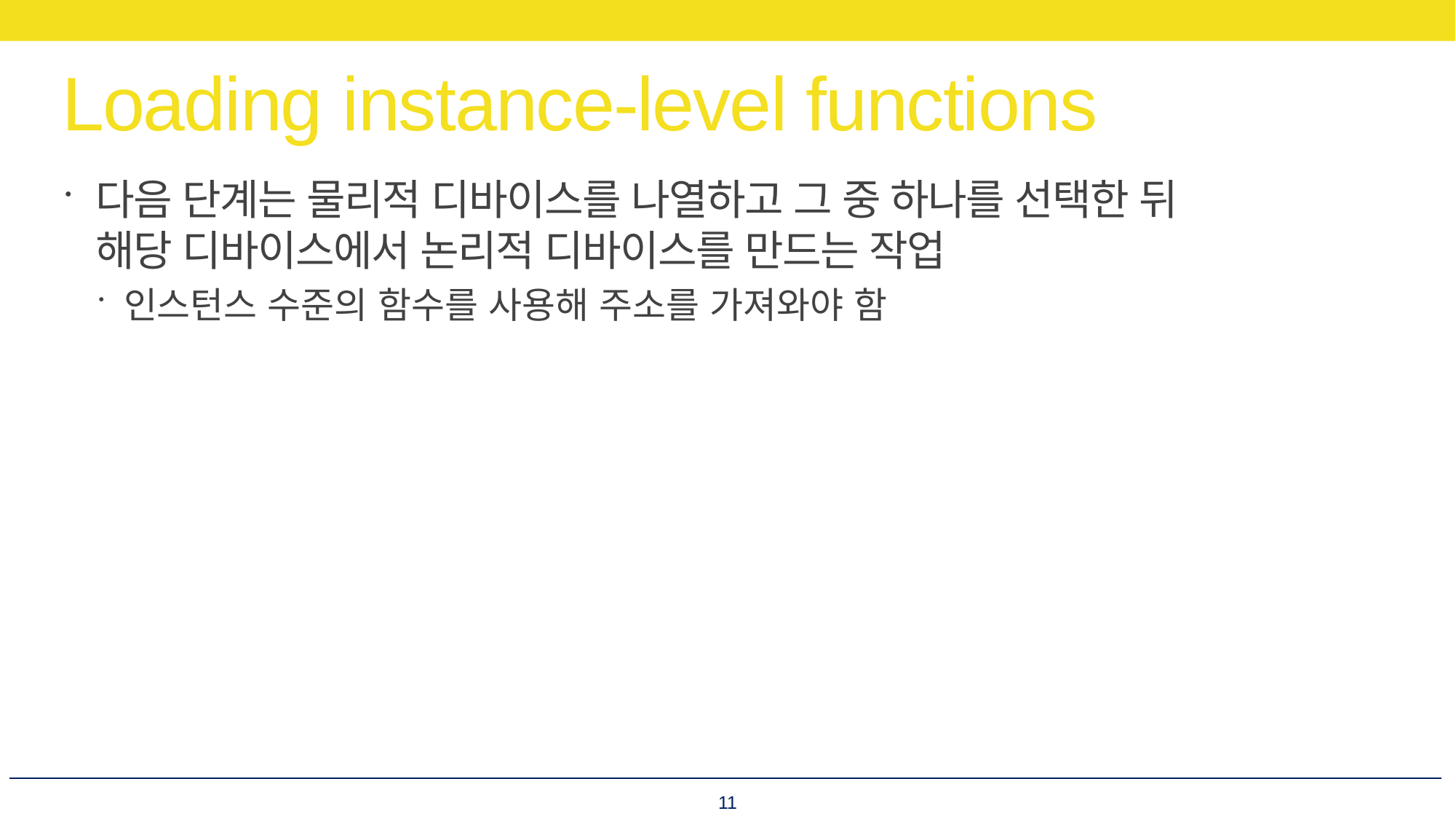

# Loading instance-level functions
다음 단계는 물리적 디바이스를 나열하고 그 중 하나를 선택한 뒤
해당 디바이스에서 논리적 디바이스를 만드는 작업
인스턴스 수준의 함수를 사용해 주소를 가져와야 함
11